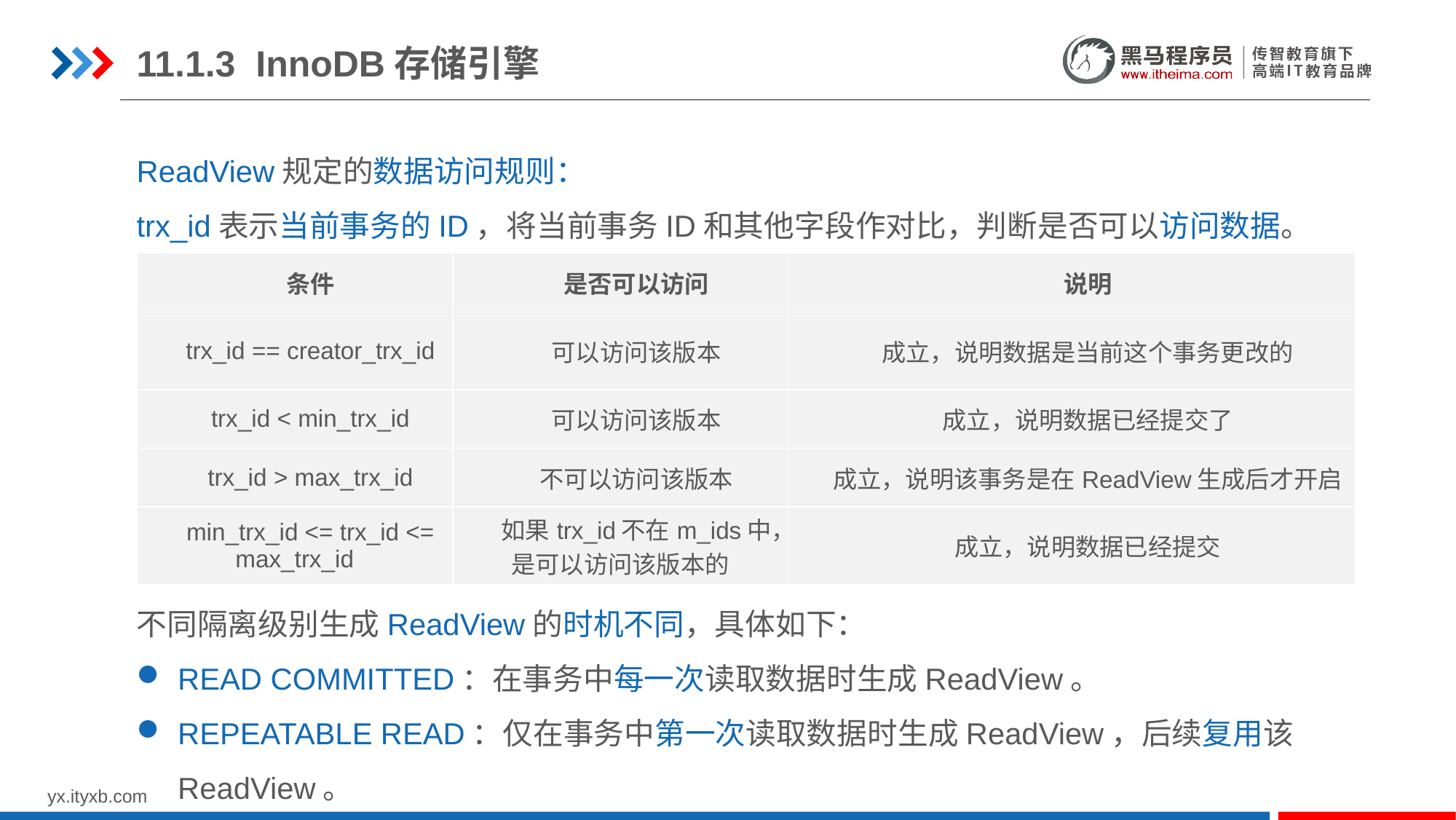

11.1.3  InnoDB存储引擎
ReadView规定的数据访问规则：
trx_id表示当前事务的ID，将当前事务ID和其他字段作对比，判断是否可以访问数据。
| 条件 | 是否可以访问 | 说明 |
| --- | --- | --- |
| trx\_id == creator\_trx\_id | 可以访问该版本 | 成立，说明数据是当前这个事务更改的 |
| trx\_id < min\_trx\_id | 可以访问该版本 | 成立，说明数据已经提交了 |
| trx\_id > max\_trx\_id | 不可以访问该版本 | 成立，说明该事务是在ReadView生成后才开启 |
| min\_trx\_id <= trx\_id <= max\_trx\_id | 如果trx\_id不在m\_ids中，是可以访问该版本的 | 成立，说明数据已经提交 |
不同隔离级别生成ReadView的时机不同，具体如下：
READ COMMITTED：在事务中每一次读取数据时生成ReadView。
REPEATABLE READ：仅在事务中第一次读取数据时生成ReadView，后续复用该ReadView。